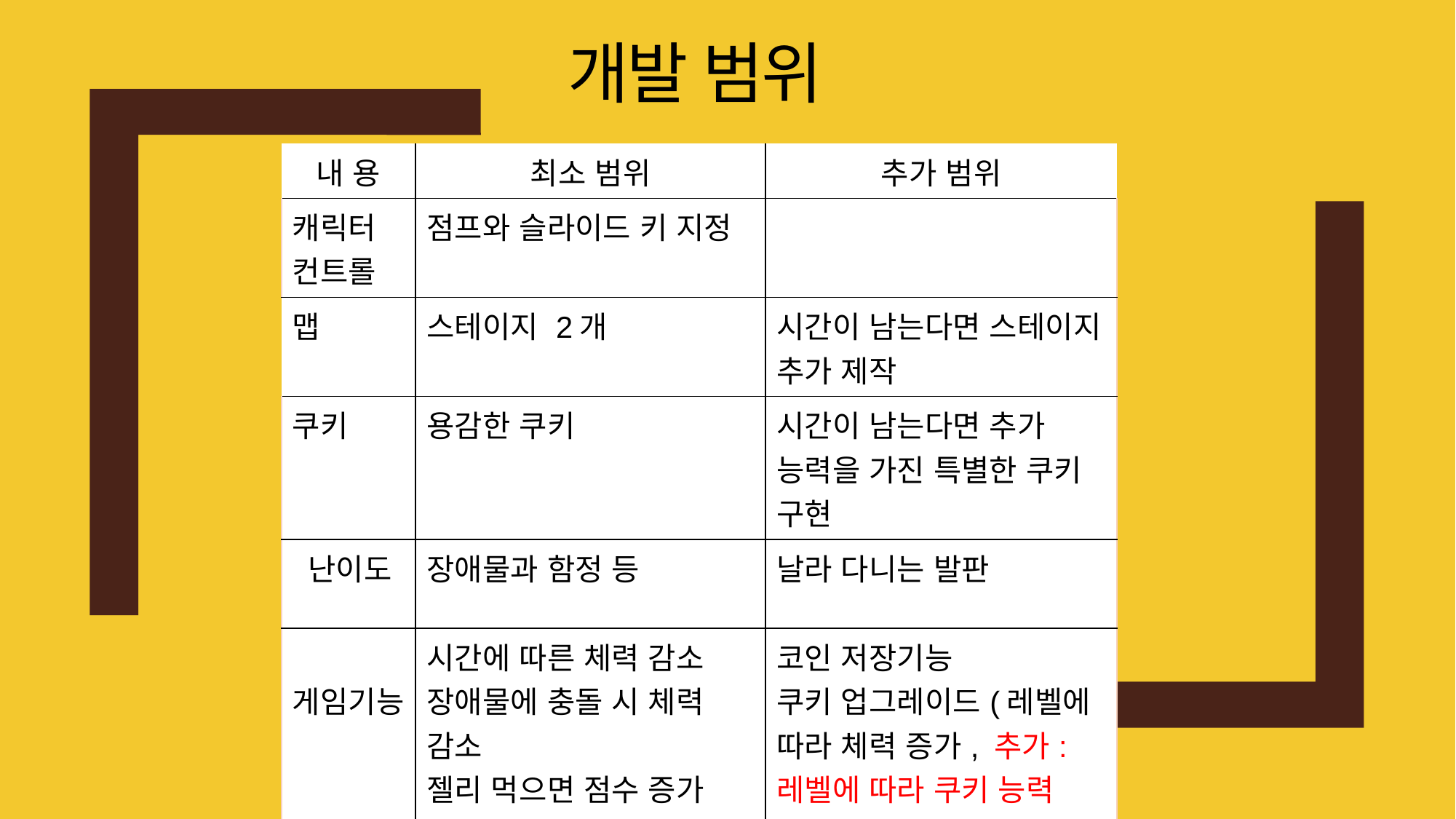

개발 범위
| 내 용 | 최소 범위 | 추가 범위 |
| --- | --- | --- |
| 캐릭터 컨트롤 | 점프와 슬라이드 키 지정 |  |
| 맵 | 스테이지 2개 | 시간이 남는다면 스테이지 추가 제작 |
| 쿠키 | 용감한 쿠키 | 시간이 남는다면 추가 능력을 가진 특별한 쿠키 구현 |
| 난이도 | 장애물과 함정 등 | 날라 다니는 발판 |
| 게임기능 | 시간에 따른 체력 감소 장애물에 충돌 시 체력 감소 젤리 먹으면 점수 증가 생명아이템 먹으면 체력 회복 | 코인 저장기능 쿠키 업그레이드(레벨에 따라 체력 증가, 추가: 레벨에 따라 쿠키 능력 증가) |
| 사운드 | 점프, 슬라이드, 배경음악 등 |  |
| 애니메이션 | 점프, 슬라이드, 달리기, 2단 점프 등 | 추가 특별 쿠키 능력 등 |